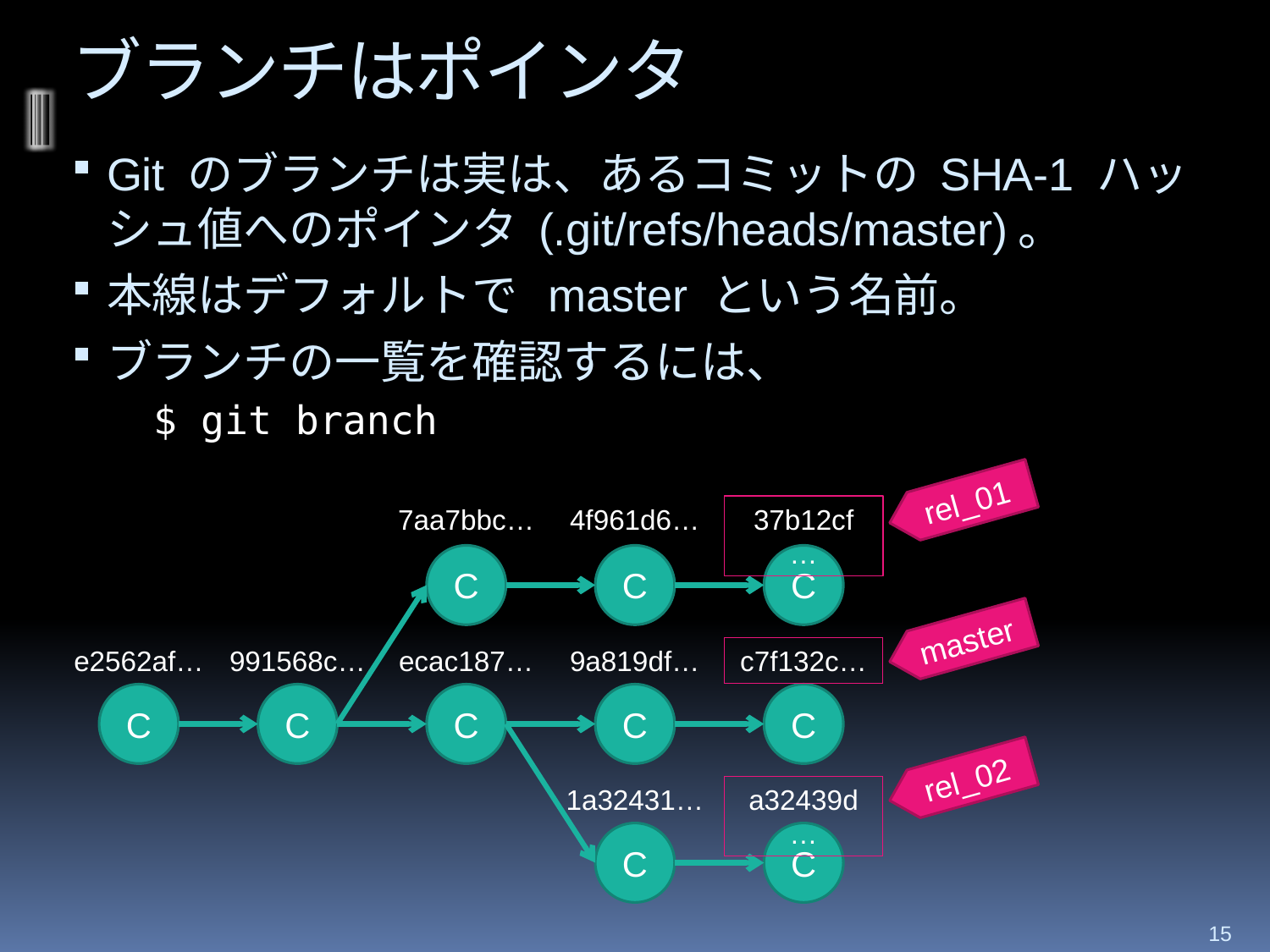

# ブランチはポインタ
Git のブランチは実は、あるコミットの SHA-1 ハッシュ値へのポインタ (.git/refs/heads/master)。
本線はデフォルトで  master という名前。
ブランチの一覧を確認するには、
	$ git branch
rel_01
7aa7bbc…
4f961d6…
37b12cf …
C
C
C
master
e2562af…
991568c…
ecac187…
9a819df…
c7f132c…
C
C
C
C
C
rel_02
1a32431…
a32439d…
C
C
15